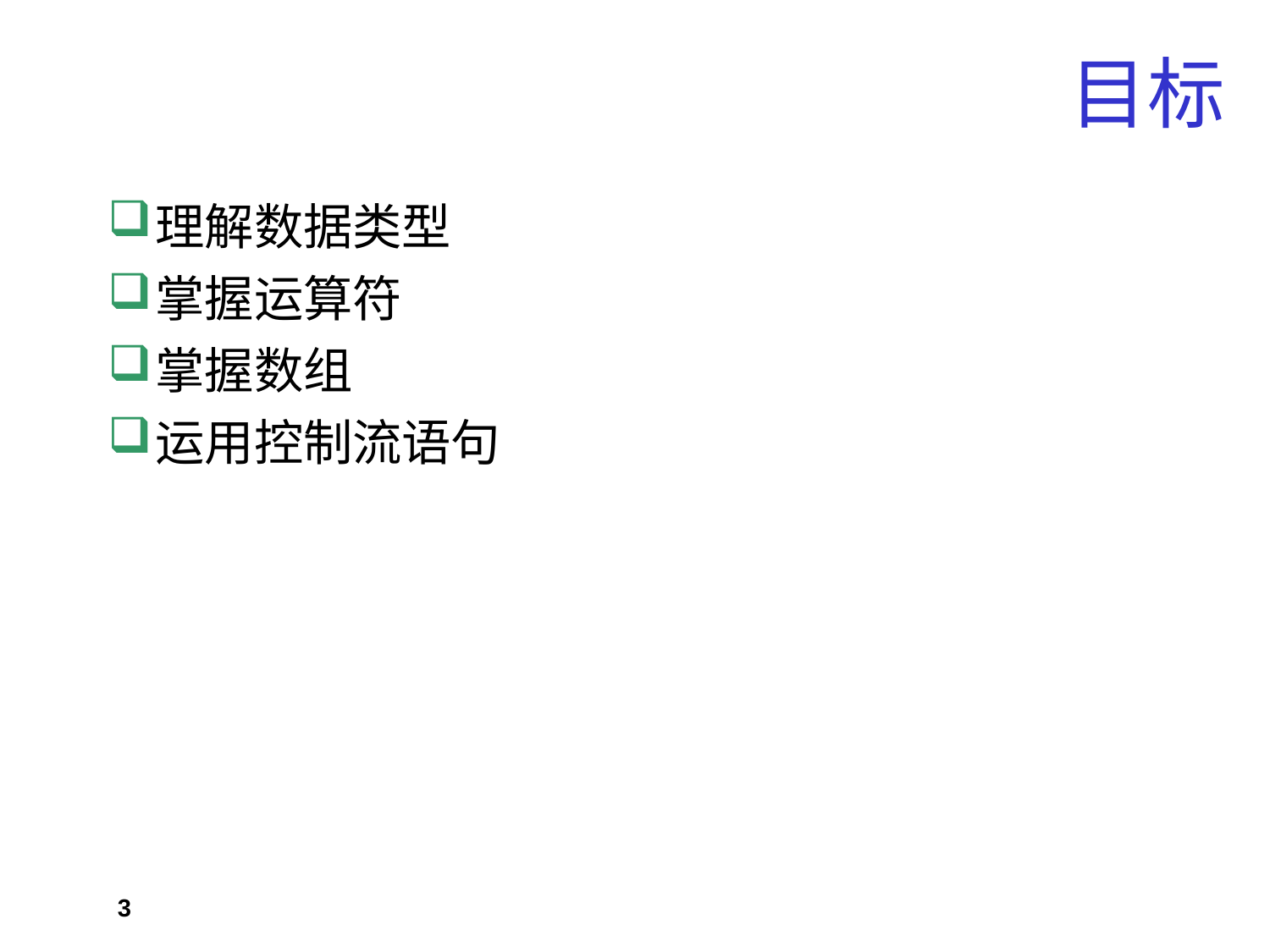

# 目标
理解数据类型
掌握运算符
掌握数组
运用控制流语句
3